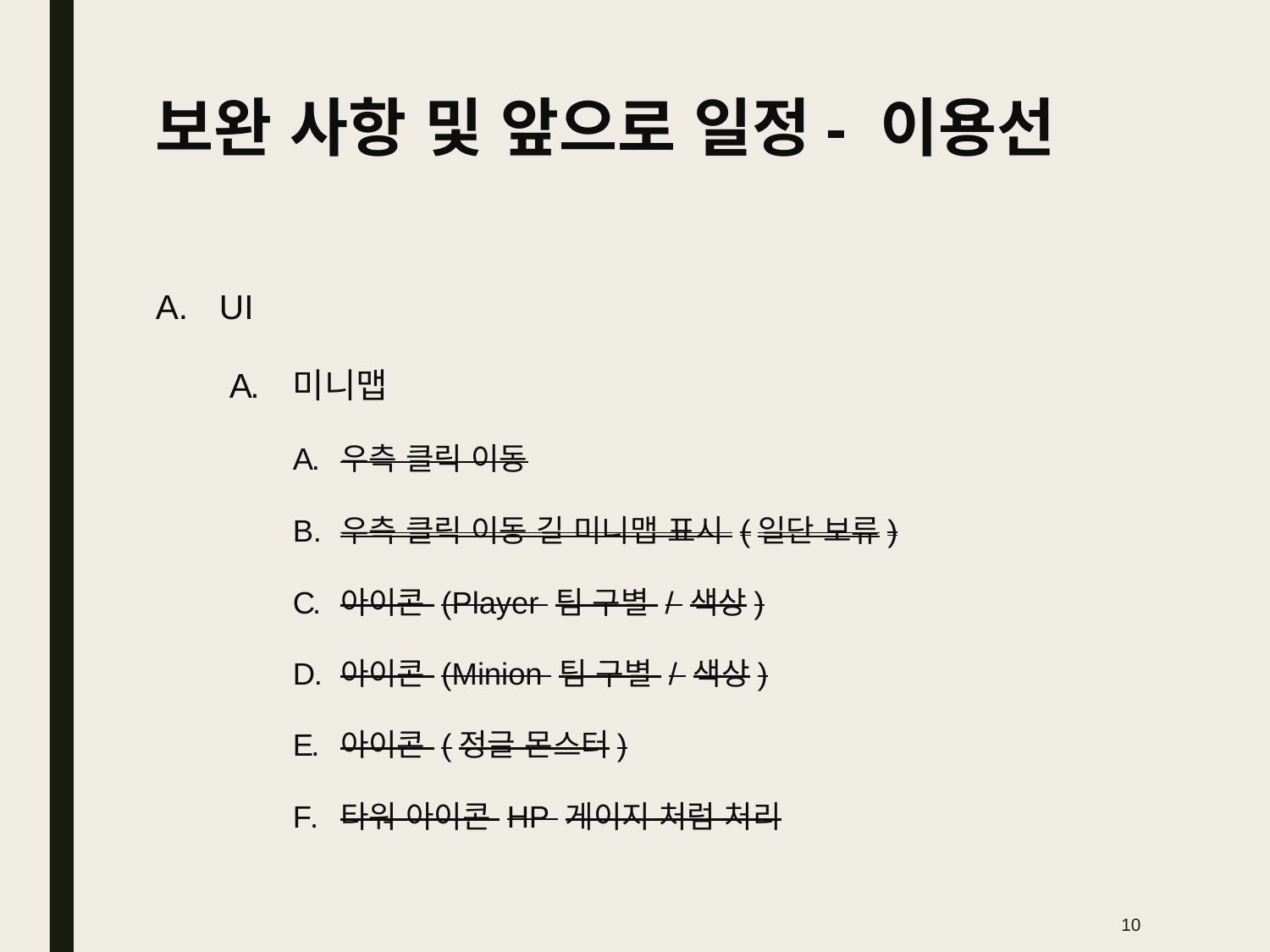

# 보완 사항 및 앞으로 일정- 이용선
UI
미니맵
우측 클릭 이동
우측 클릭 이동 길 미니맵 표시 (일단 보류)
아이콘 (Player 팀 구별 / 색상)
아이콘 (Minion 팀 구별 / 색상)
아이콘 (정글 몬스터)
타워 아이콘 HP 게이지 처럼 처리
10